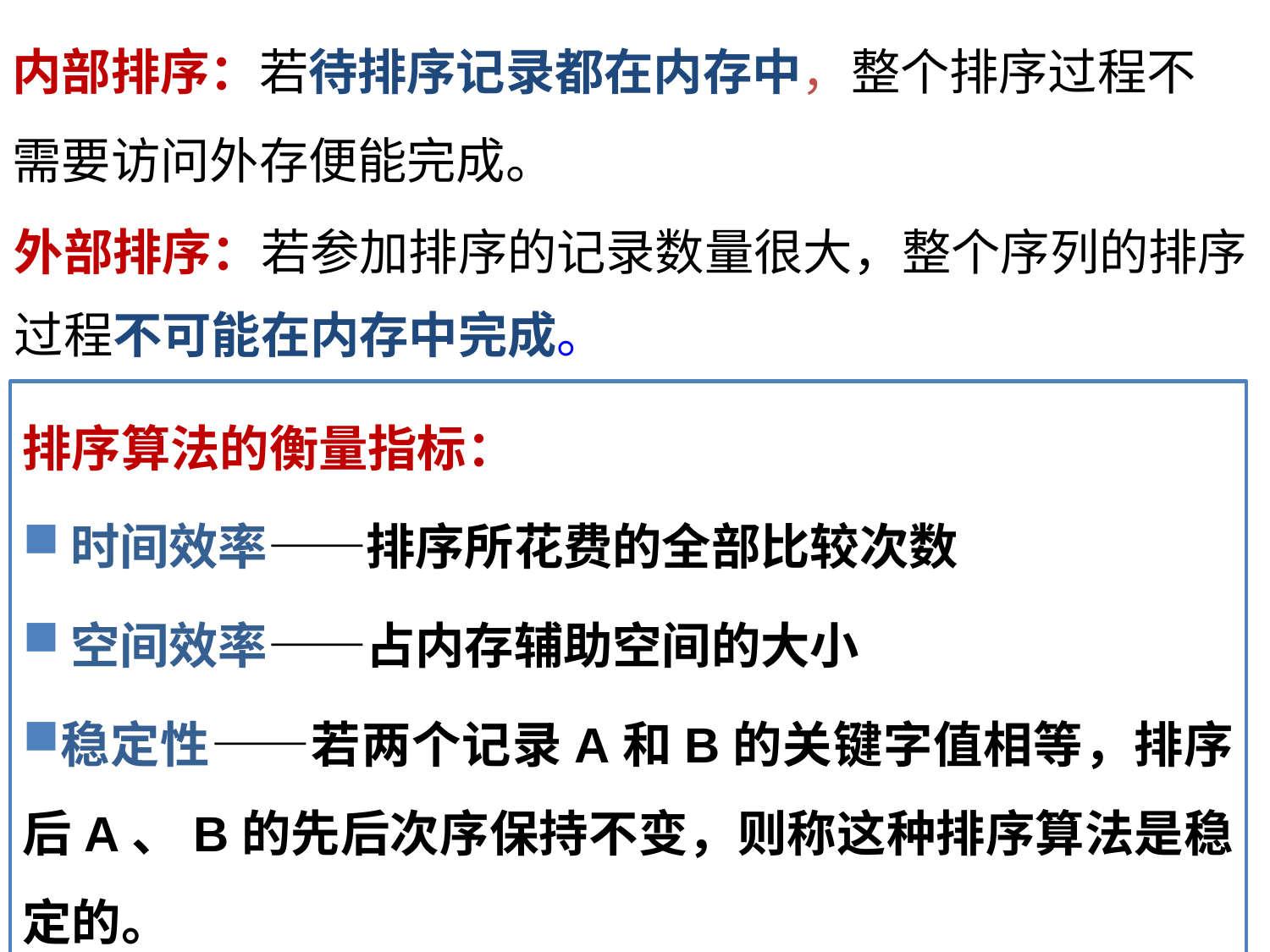

内部排序：若待排序记录都在内存中，整个排序过程不需要访问外存便能完成。
外部排序：若参加排序的记录数量很大，整个序列的排序过程不可能在内存中完成。
排序算法的衡量指标：
时间效率——排序所花费的全部比较次数
空间效率——占内存辅助空间的大小
稳定性——若两个记录A和B的关键字值相等，排序后A、B的先后次序保持不变，则称这种排序算法是稳定的。